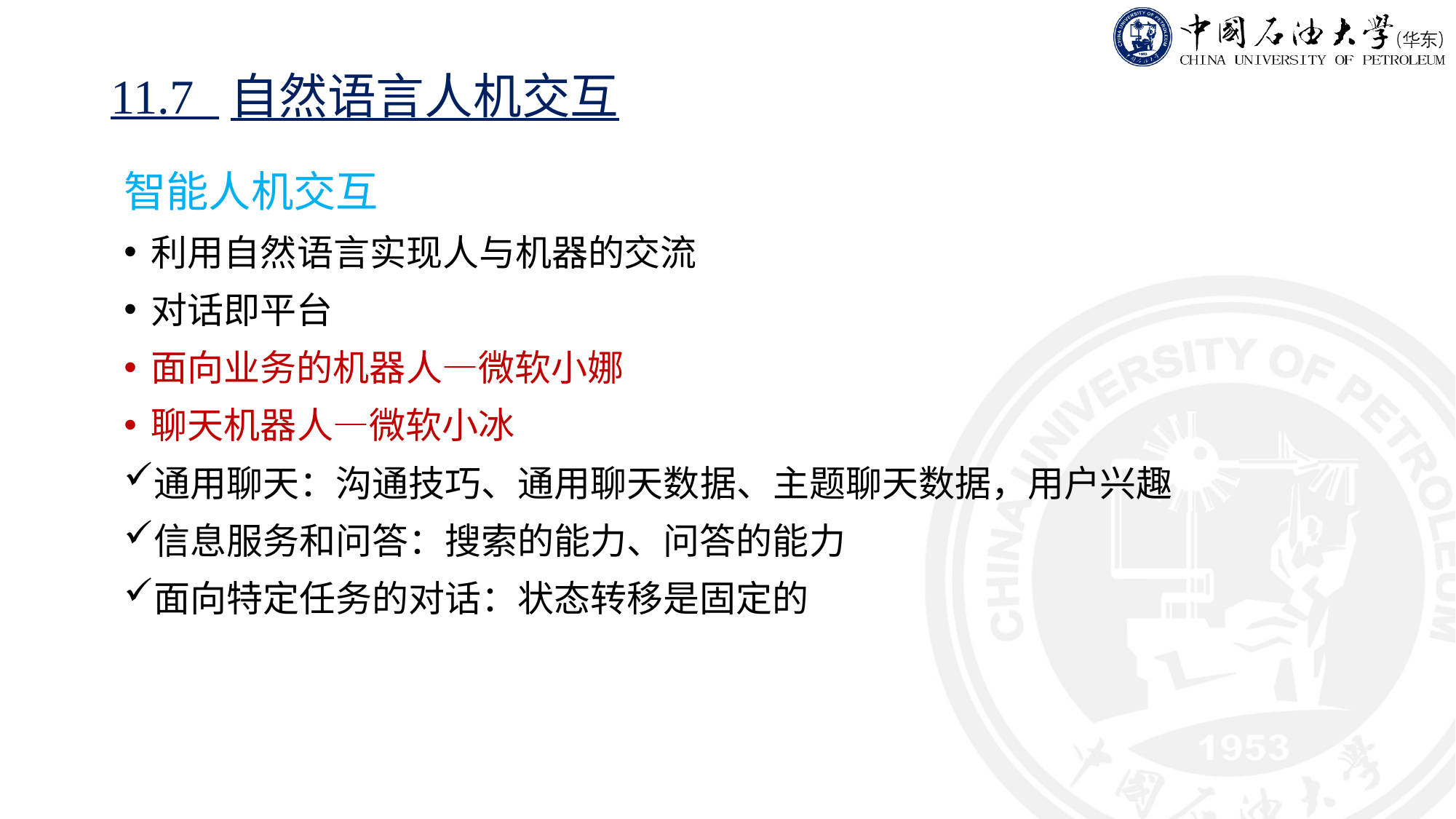

11.7  自然语言人机交互
智能人机交互
利用自然语言实现人与机器的交流
对话即平台
面向业务的机器人—微软小娜
聊天机器人—微软小冰
通用聊天：沟通技巧、通用聊天数据、主题聊天数据，用户兴趣
信息服务和问答：搜索的能力、问答的能力
面向特定任务的对话：状态转移是固定的